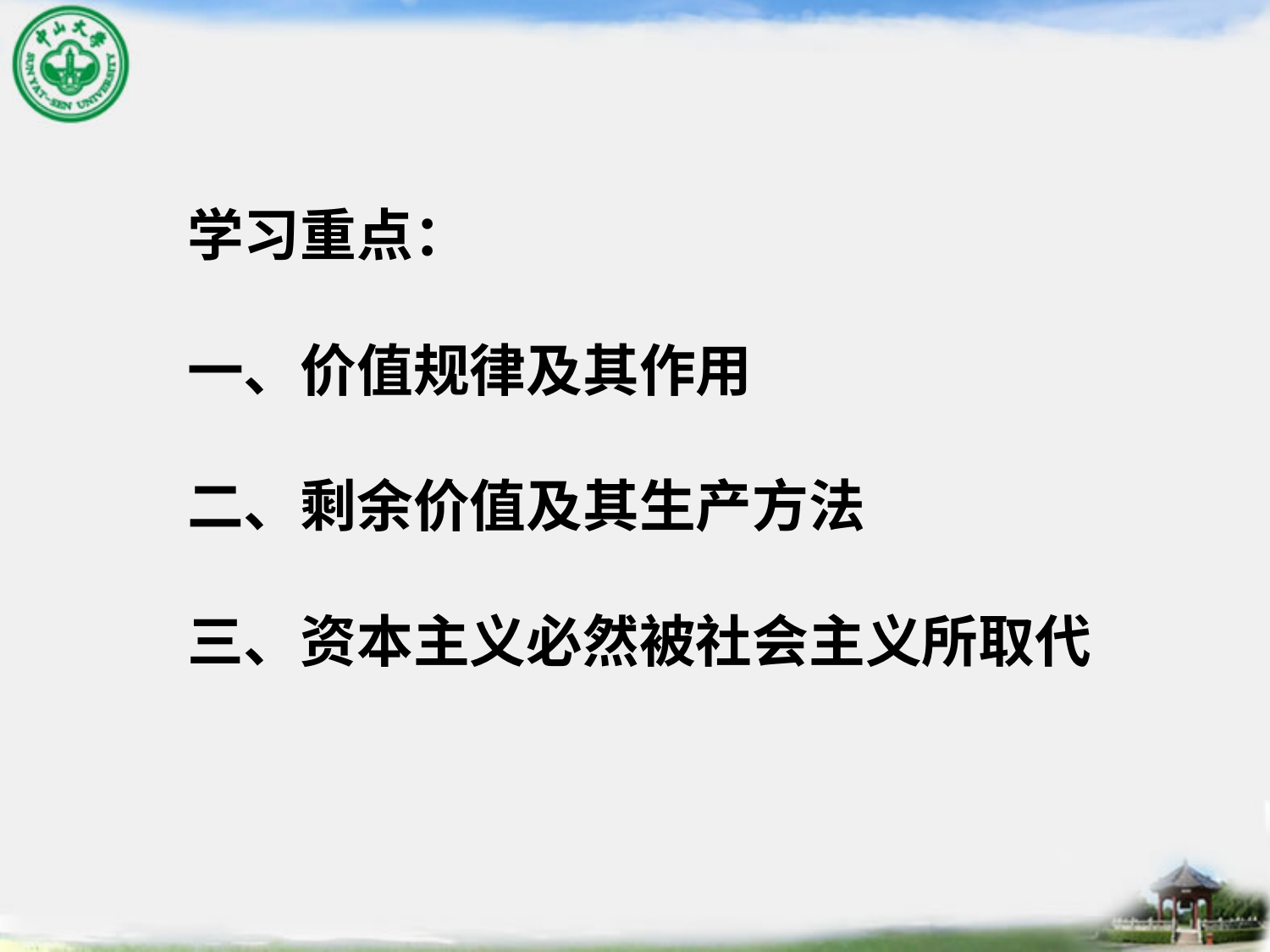

学习重点：
一、价值规律及其作用
二、剩余价值及其生产方法
三、资本主义必然被社会主义所取代